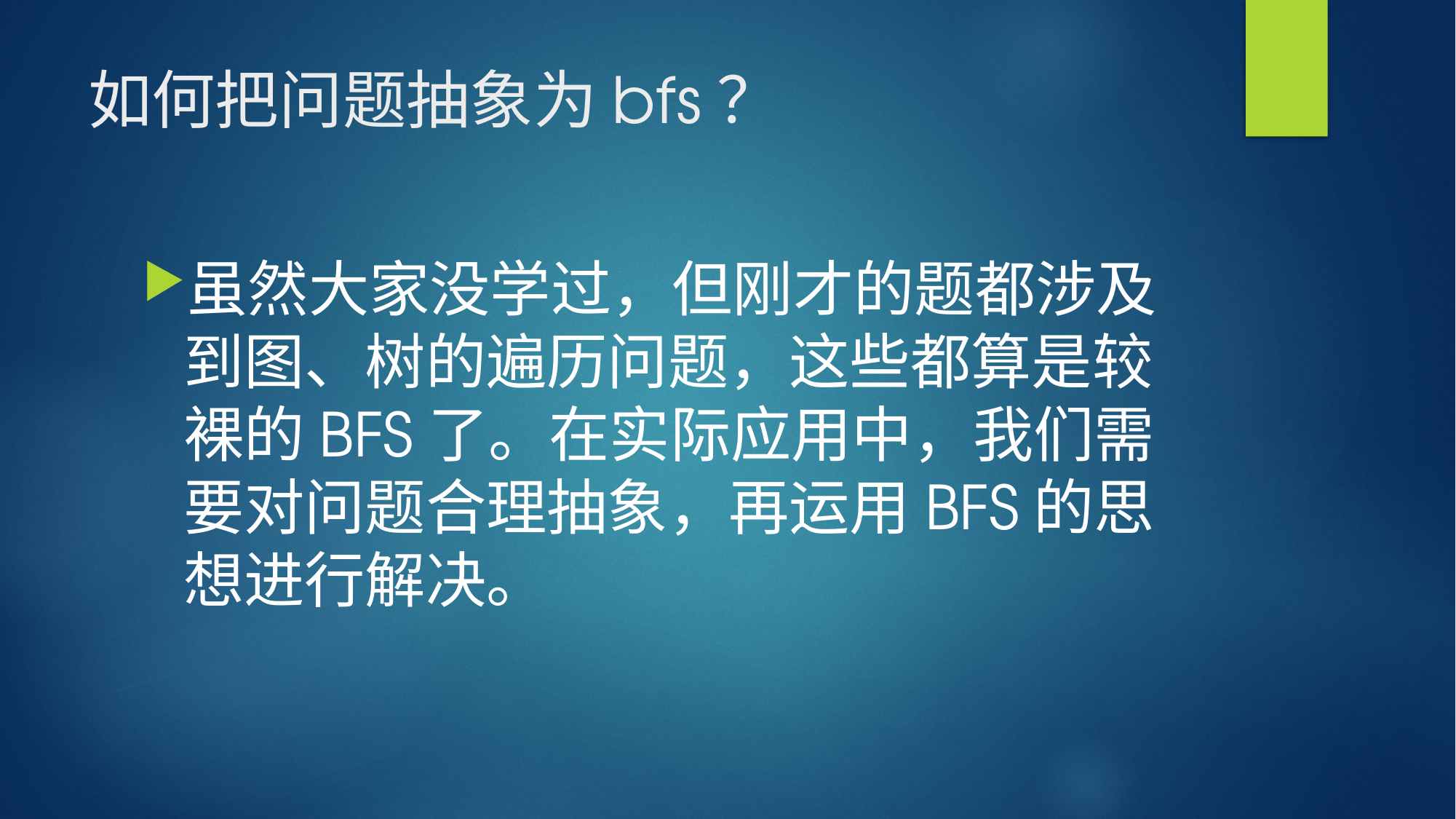

# 如何把问题抽象为bfs？
虽然大家没学过，但刚才的题都涉及到图、树的遍历问题，这些都算是较裸的BFS了。在实际应用中，我们需要对问题合理抽象，再运用BFS的思想进行解决。